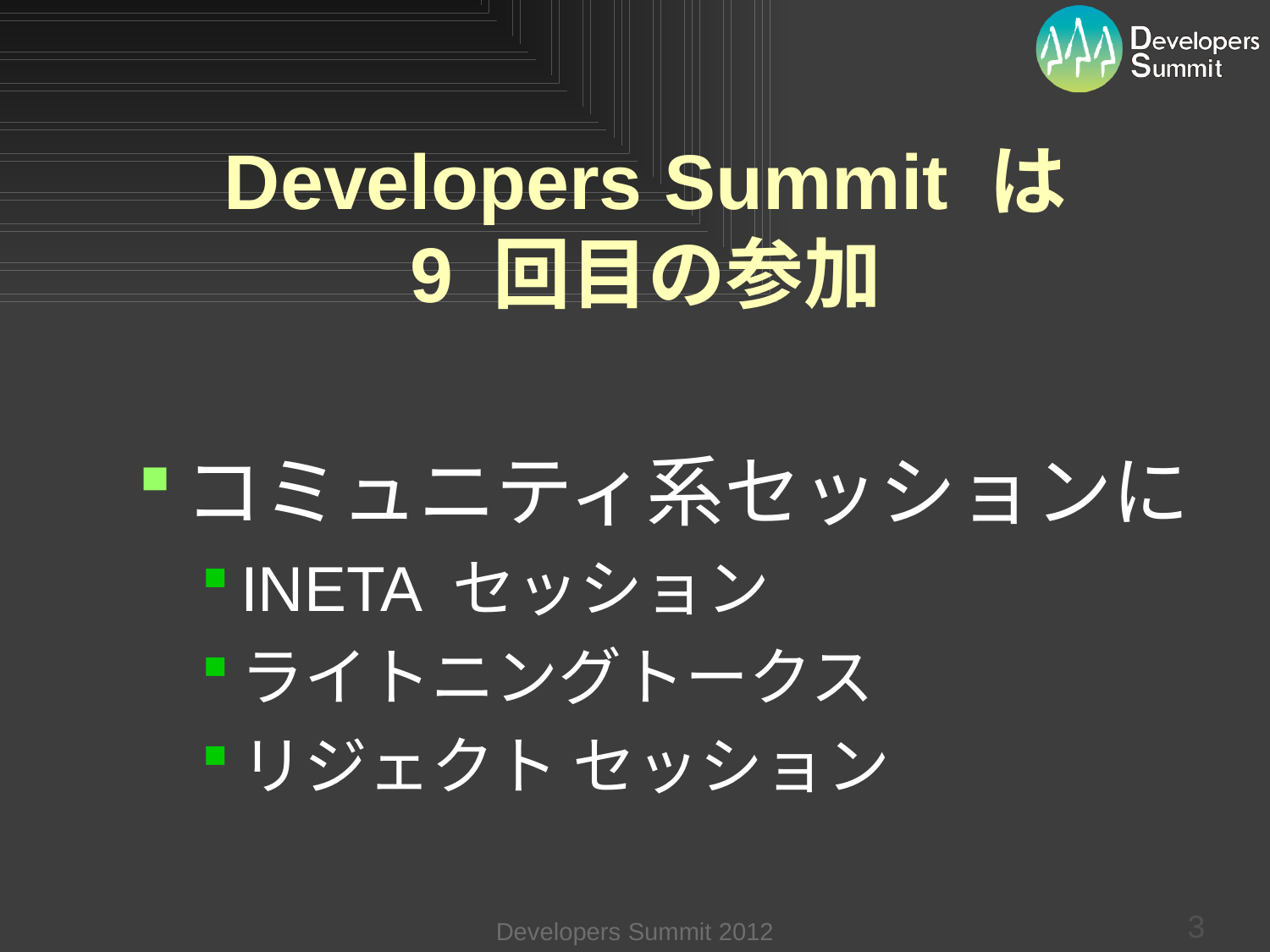

# Developers Summit は 9 回目の参加
コミュニティ系セッションに
INETA セッション
ライトニングトークス
リジェクト セッション
3